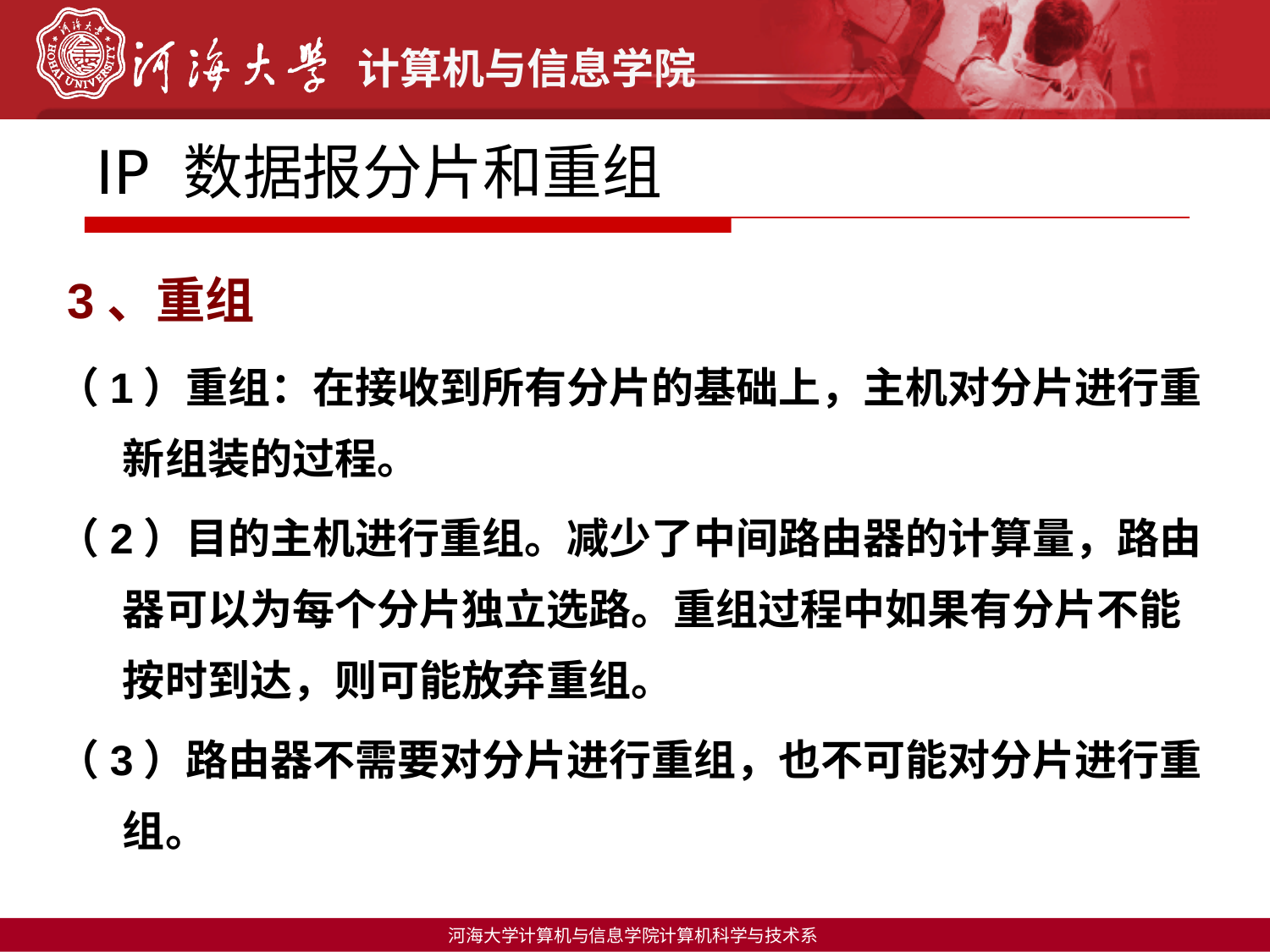

# IP 数据报分片和重组
3、重组
（1）重组：在接收到所有分片的基础上，主机对分片进行重新组装的过程。
（2）目的主机进行重组。减少了中间路由器的计算量，路由器可以为每个分片独立选路。重组过程中如果有分片不能按时到达，则可能放弃重组。
（3）路由器不需要对分片进行重组，也不可能对分片进行重组。